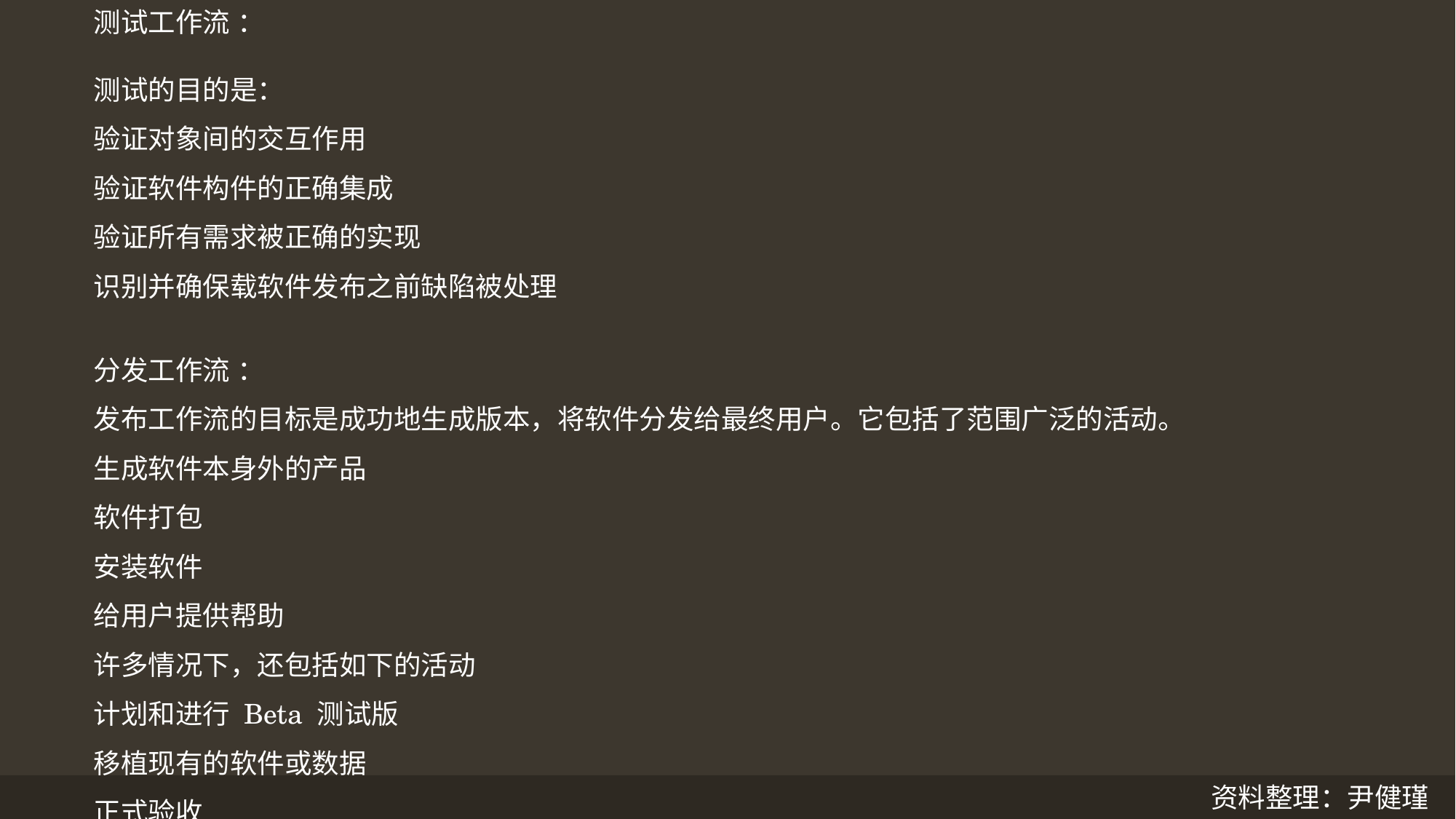

测试工作流 ：
测试的目的是：
验证对象间的交互作用
验证软件构件的正确集成
验证所有需求被正确的实现
识别并确保载软件发布之前缺陷被处理

分发工作流 ：
发布工作流的目标是成功地生成版本，将软件分发给最终用户。它包括了范围广泛的活动。
生成软件本身外的产品
软件打包
安装软件
给用户提供帮助
许多情况下，还包括如下的活动
计划和进行 Beta 测试版
移植现有的软件或数据
正式验收

资料整理：尹健瑾